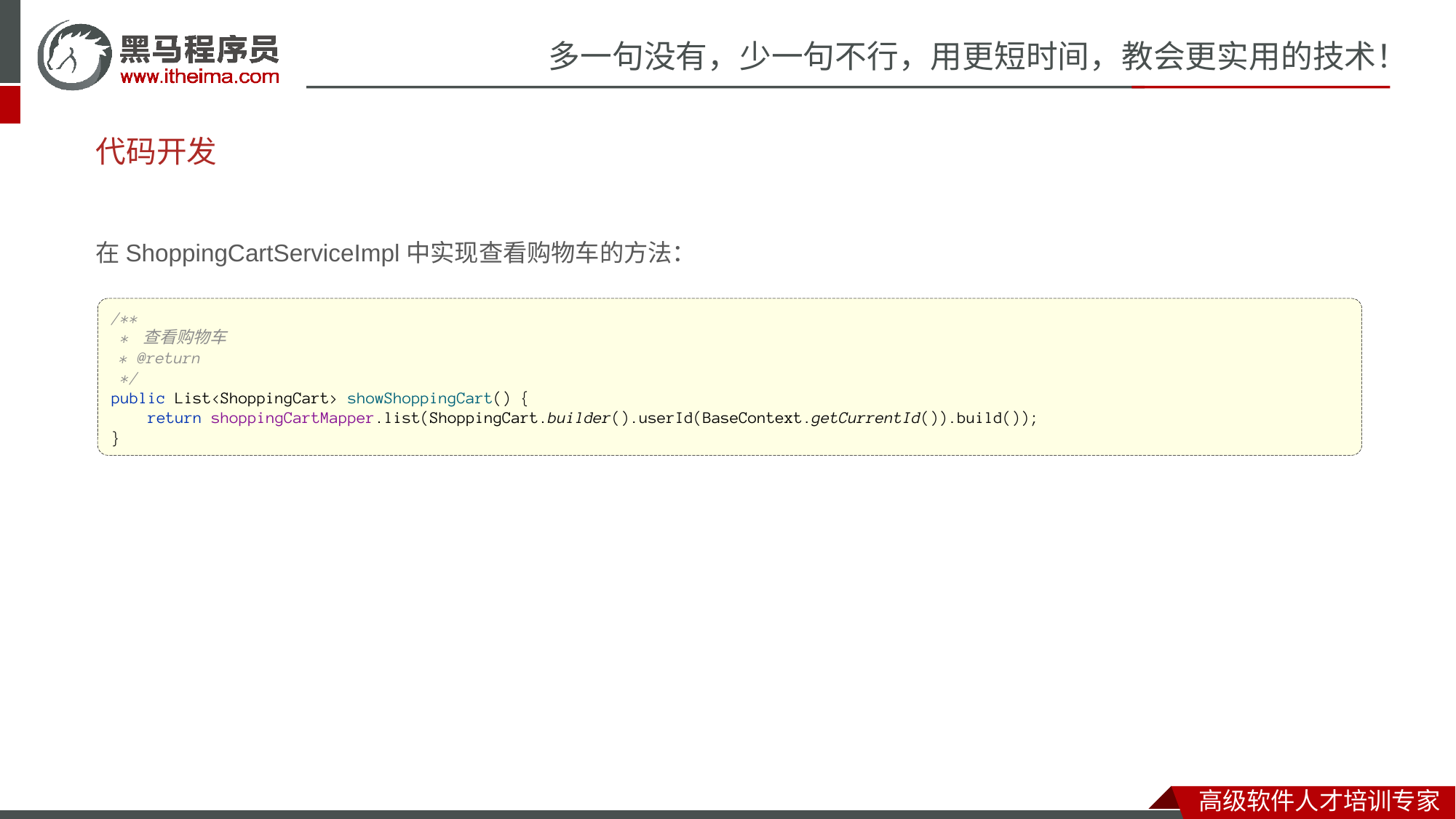

# 代码开发
在ShoppingCartServiceImpl中实现查看购物车的方法：
/**
 * 查看购物车
 * @return
 */
public List<ShoppingCart> showShoppingCart() {
    return shoppingCartMapper.list(ShoppingCart.builder().userId(BaseContext.getCurrentId()).build());
}